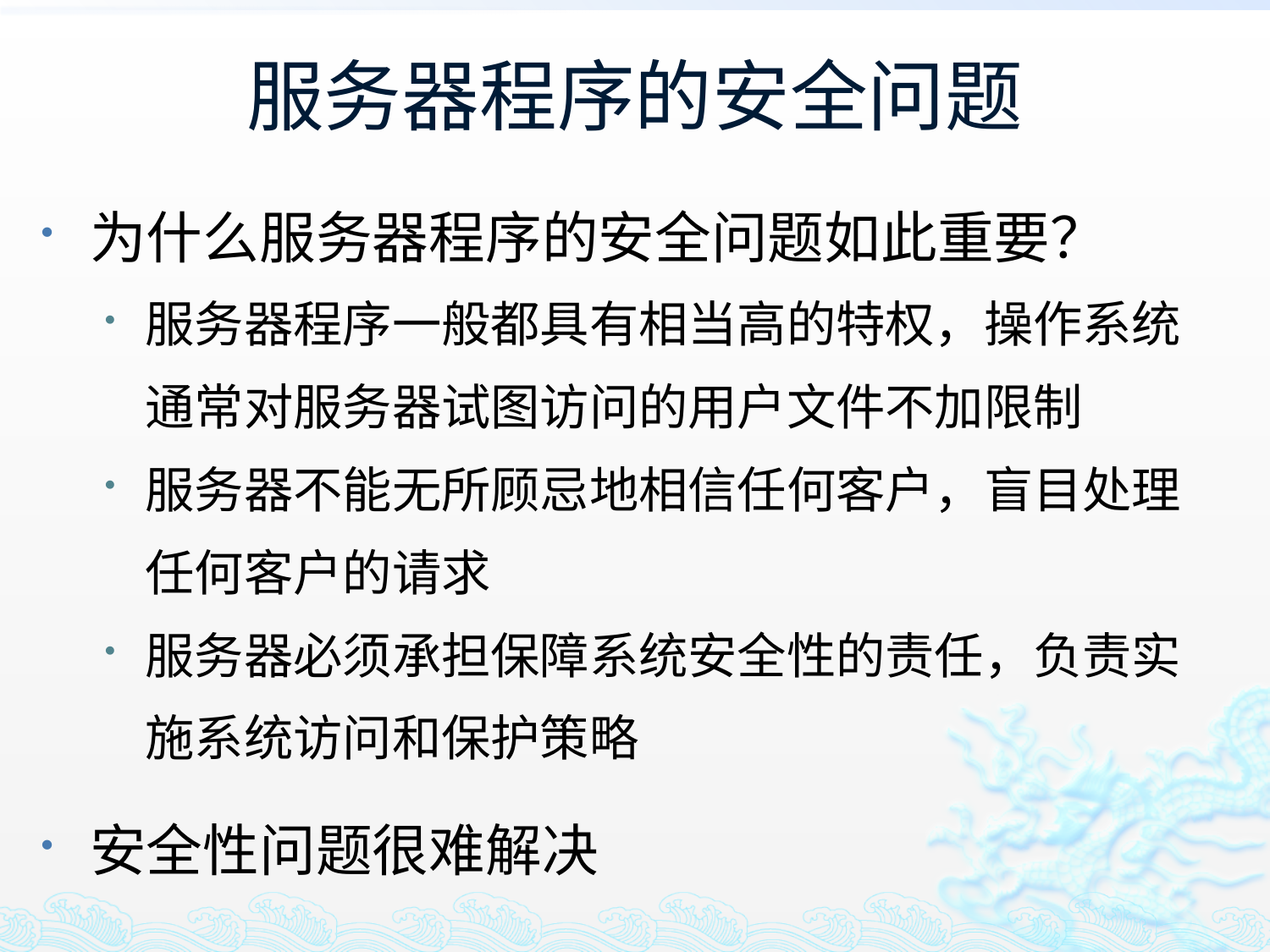

# 服务器程序的安全问题
为什么服务器程序的安全问题如此重要？
服务器程序一般都具有相当高的特权，操作系统通常对服务器试图访问的用户文件不加限制
服务器不能无所顾忌地相信任何客户，盲目处理任何客户的请求
服务器必须承担保障系统安全性的责任，负责实施系统访问和保护策略
安全性问题很难解决